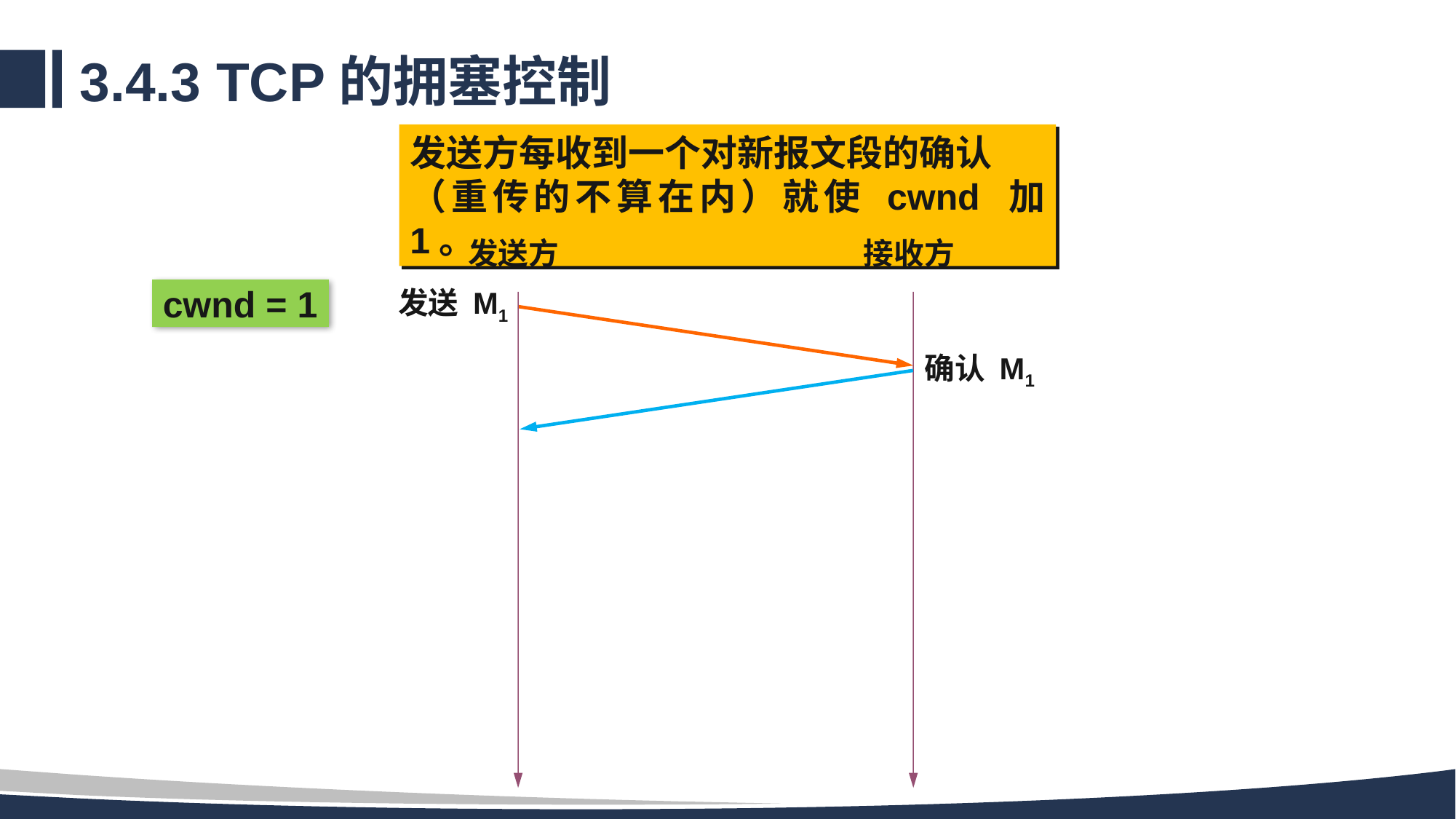

# 3.4.3 TCP的拥塞控制
发送方每收到一个对新报文段的确认
（重传的不算在内）就使 cwnd 加 1。
接收方
发送方
发送 M1
cwnd = 1

 确认 M1